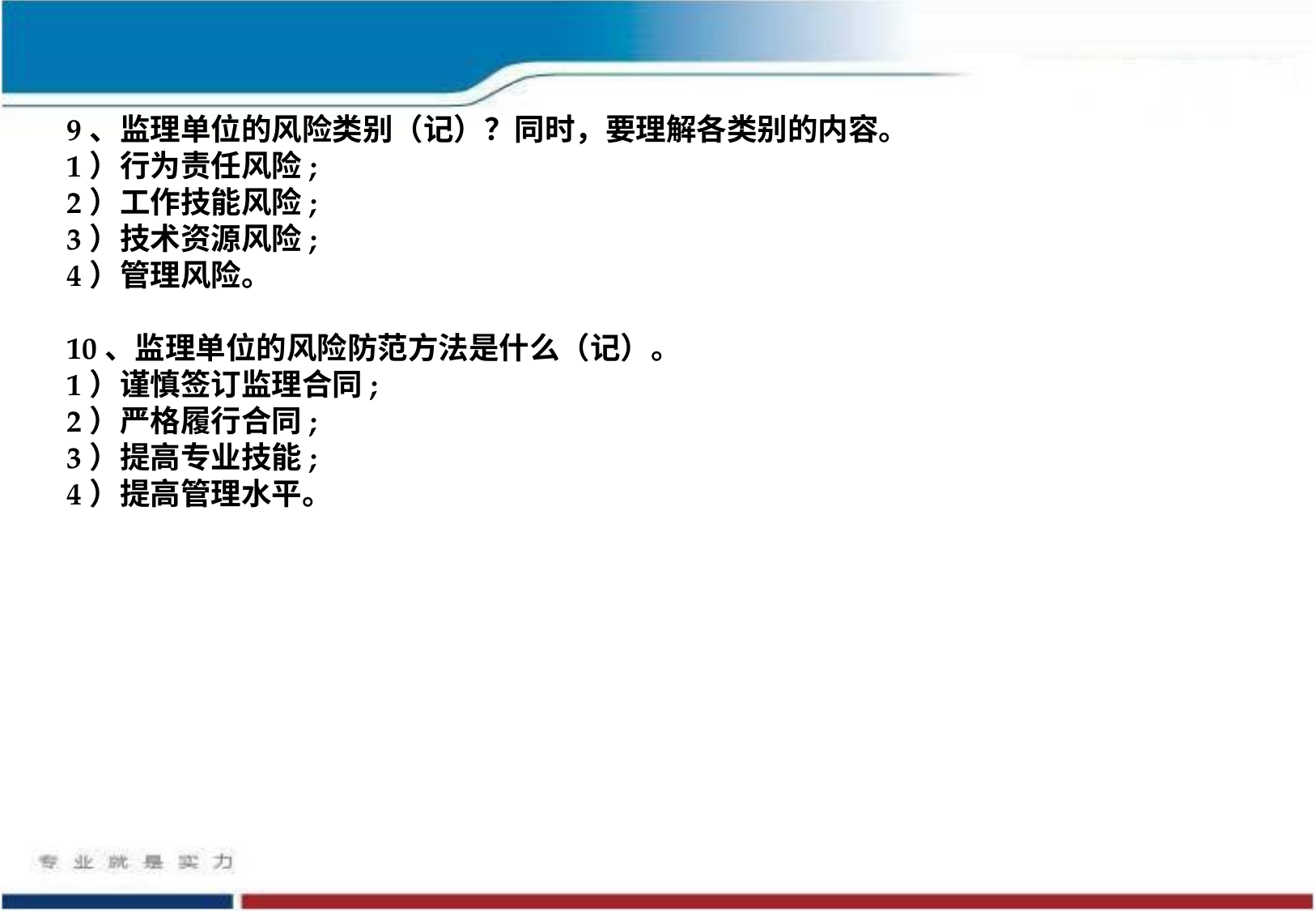

9、监理单位的风险类别（记）？同时，要理解各类别的内容。
1）行为责任风险;
2）工作技能风险;
3）技术资源风险;
4）管理风险。

10、监理单位的风险防范方法是什么（记）。
1）谨慎签订监理合同;
2）严格履行合同;
3）提高专业技能;
4）提高管理水平。